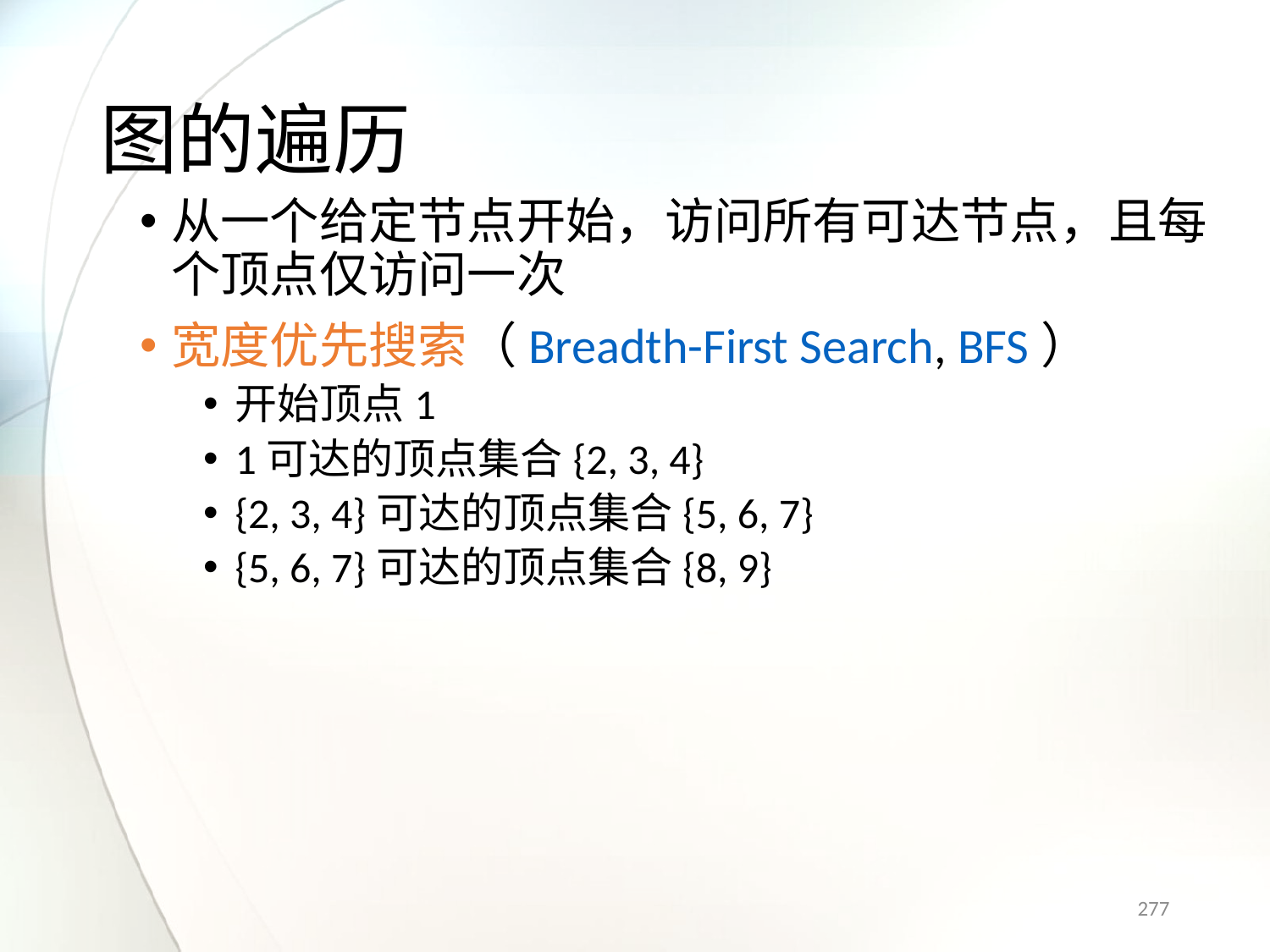

# 图的遍历
从一个给定节点开始，访问所有可达节点，且每个顶点仅访问一次
宽度优先搜索（Breadth-First Search, BFS）
开始顶点1
1可达的顶点集合{2, 3, 4}
{2, 3, 4}可达的顶点集合{5, 6, 7}
{5, 6, 7}可达的顶点集合{8, 9}

277